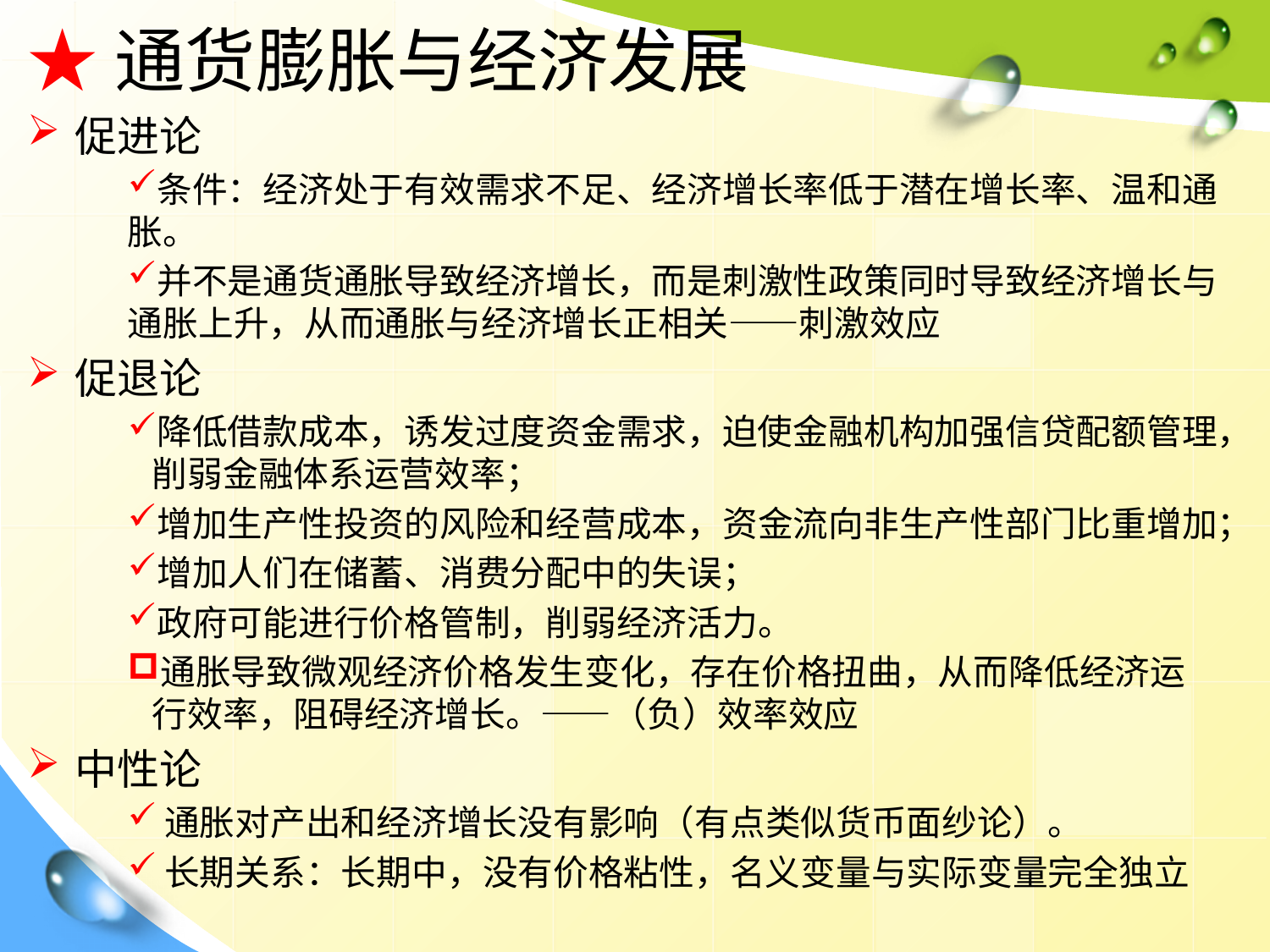

★通货膨胀与经济发展
促进论
条件：经济处于有效需求不足、经济增长率低于潜在增长率、温和通胀。
并不是通货通胀导致经济增长，而是刺激性政策同时导致经济增长与通胀上升，从而通胀与经济增长正相关——刺激效应
促退论
降低借款成本，诱发过度资金需求，迫使金融机构加强信贷配额管理，削弱金融体系运营效率；
增加生产性投资的风险和经营成本，资金流向非生产性部门比重增加；
增加人们在储蓄、消费分配中的失误；
政府可能进行价格管制，削弱经济活力。
通胀导致微观经济价格发生变化，存在价格扭曲，从而降低经济运行效率，阻碍经济增长。——（负）效率效应
中性论
通胀对产出和经济增长没有影响（有点类似货币面纱论）。
长期关系：长期中，没有价格粘性，名义变量与实际变量完全独立